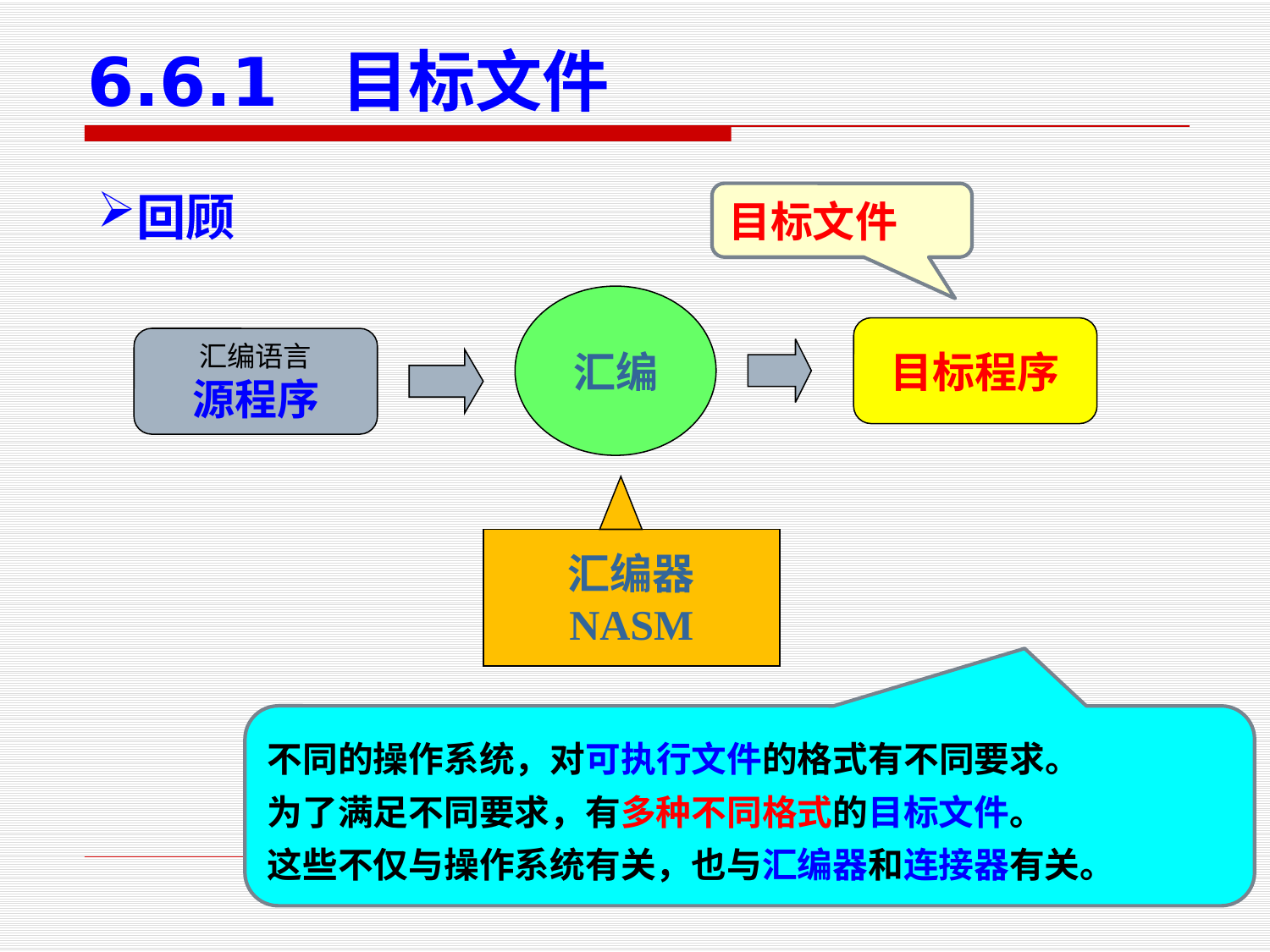

# 6.6.1  目标文件
回顾
目标文件

汇编
目标程序
汇编语言
源程序

汇编器
NASM
不同的操作系统，对可执行文件的格式有不同要求。
为了满足不同要求，有多种不同格式的目标文件。
这些不仅与操作系统有关，也与汇编器和连接器有关。